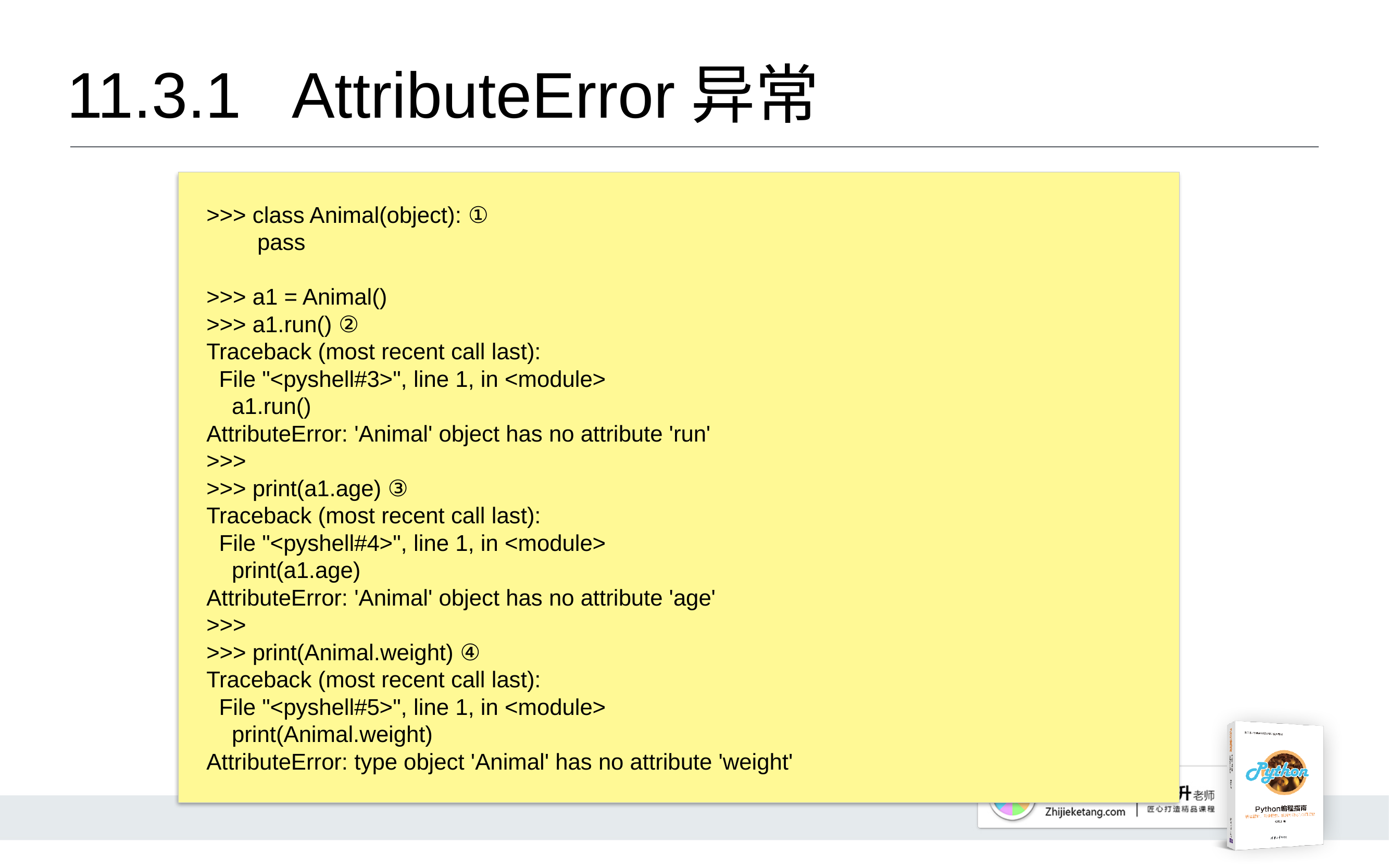

# 11.3.1 	AttributeError异常
>>> class Animal(object): ①
        pass

>>> a1 = Animal()
>>> a1.run() ②
Traceback (most recent call last):
  File "<pyshell#3>", line 1, in <module>
    a1.run()
AttributeError: 'Animal' object has no attribute 'run'
>>>
>>> print(a1.age) ③
Traceback (most recent call last):
  File "<pyshell#4>", line 1, in <module>
    print(a1.age)
AttributeError: 'Animal' object has no attribute 'age'
>>>
>>> print(Animal.weight) ④
Traceback (most recent call last):
  File "<pyshell#5>", line 1, in <module>
    print(Animal.weight)
AttributeError: type object 'Animal' has no attribute 'weight'